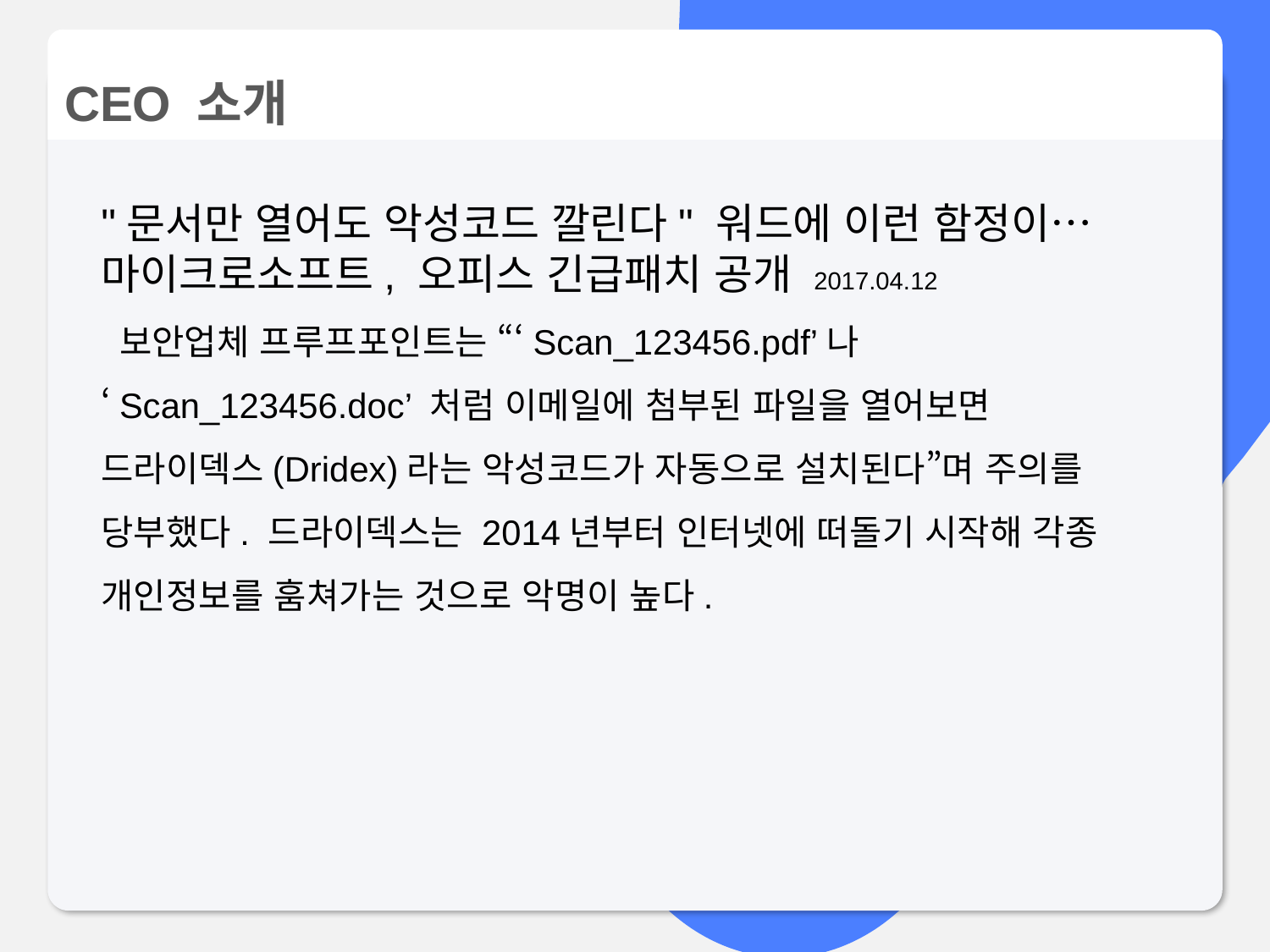

CEO 소개

"문서만 열어도 악성코드 깔린다" 워드에 이런 함정이⋯
마이크로소프트, 오피스 긴급패치 공개 2017.04.12
 보안업체 프루프포인트는 “‘Scan_123456.pdf’나 ‘Scan_123456.doc’ 처럼 이메일에 첨부된 파일을 열어보면 드라이덱스(Dridex)라는 악성코드가 자동으로 설치된다”며 주의를 당부했다. 드라이덱스는 2014년부터 인터넷에 떠돌기 시작해 각종 개인정보를 훔쳐가는 것으로 악명이 높다.